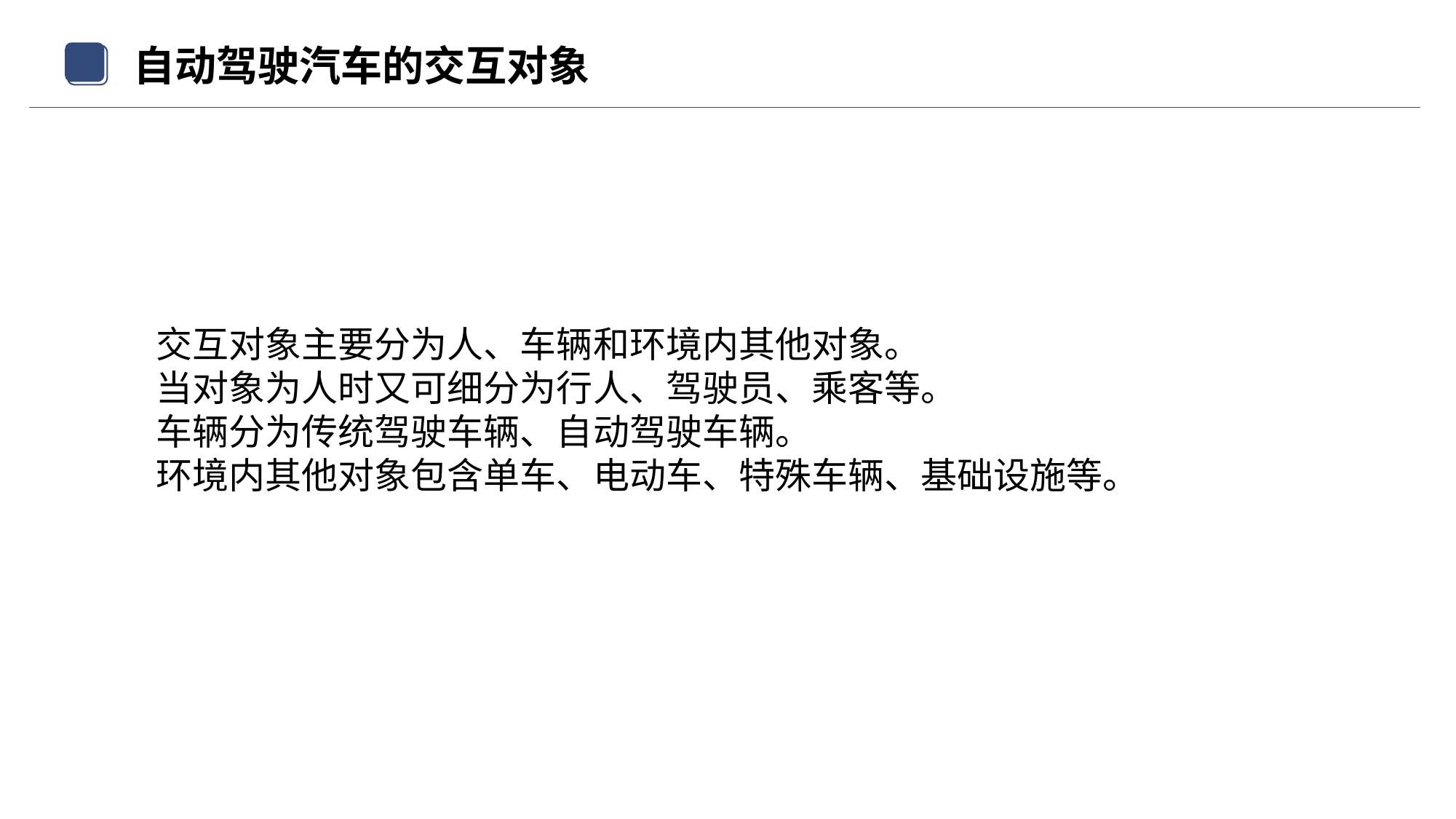

自动驾驶汽车的交互对象
交互对象主要分为人、车辆和环境内其他对象。
当对象为人时又可细分为行人、驾驶员、乘客等。
车辆分为传统驾驶车辆、自动驾驶车辆。
环境内其他对象包含单车、电动车、特殊车辆、基础设施等。